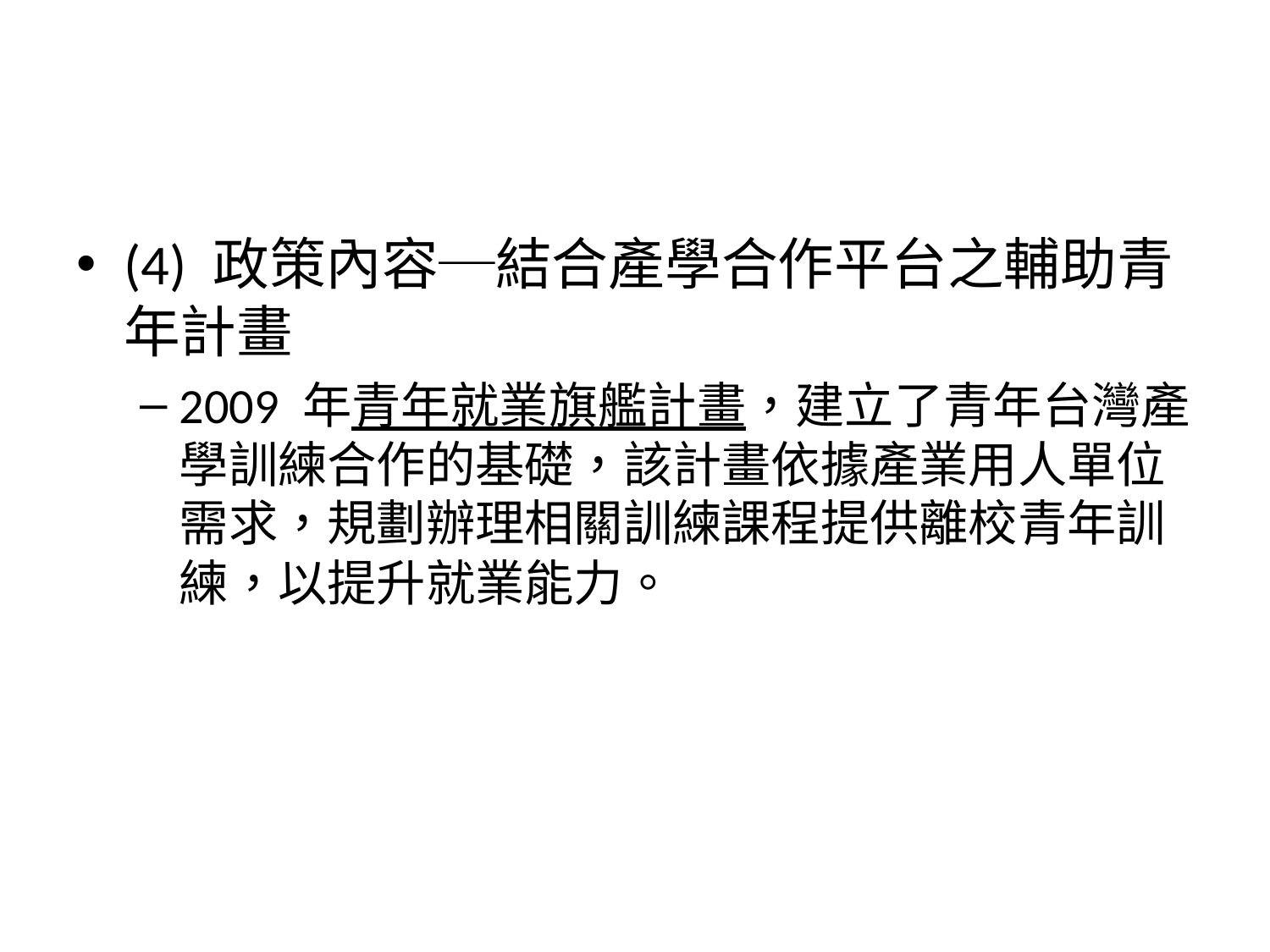

#
(4) 政策內容─結合產學合作平台之輔助青年計畫
2009 年青年就業旗艦計畫，建立了青年台灣產學訓練合作的基礎，該計畫依據產業用人單位需求，規劃辦理相關訓練課程提供離校青年訓練，以提升就業能力。